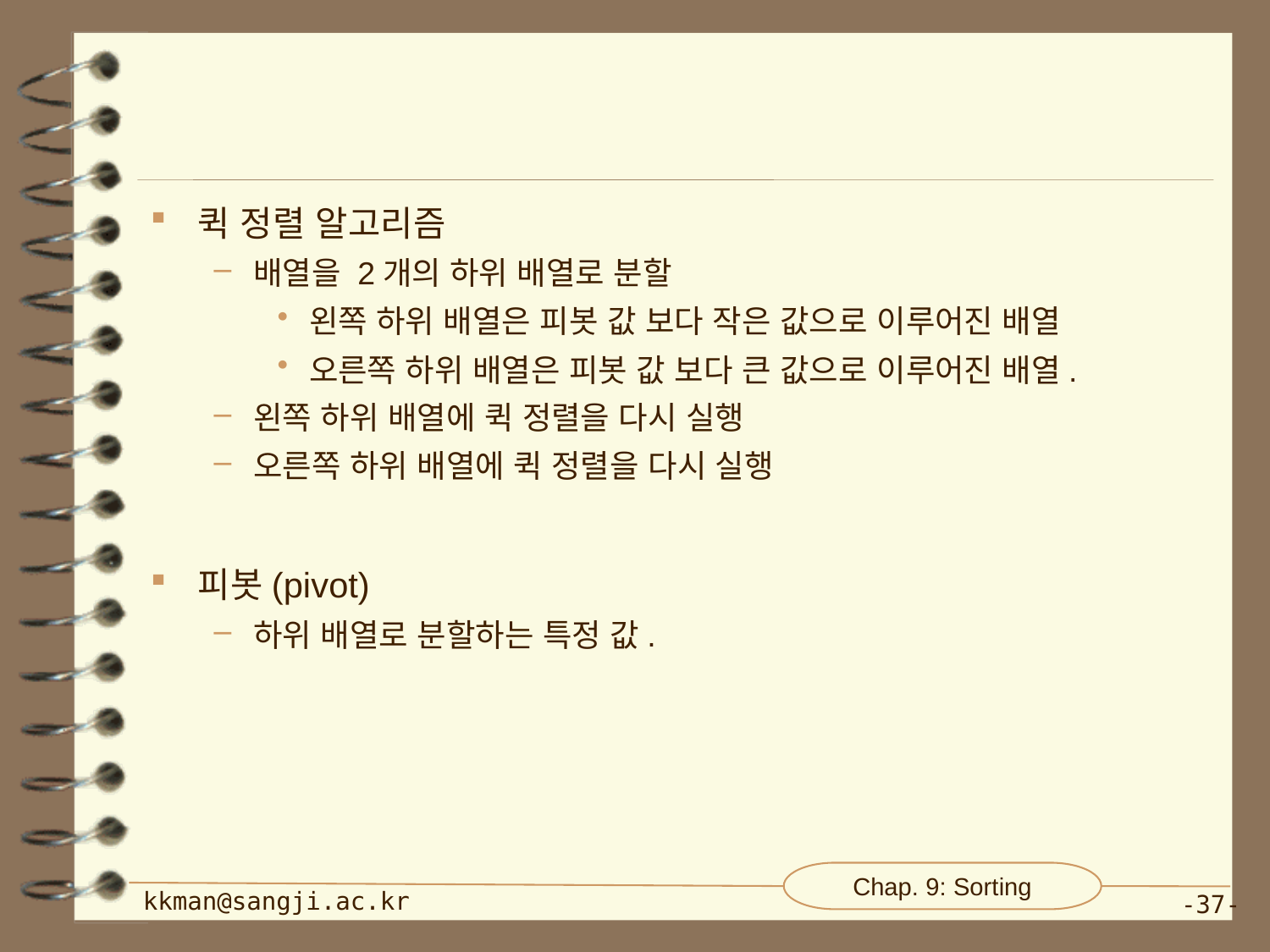

퀵 정렬 알고리즘
배열을 2개의 하위 배열로 분할
왼쪽 하위 배열은 피봇 값 보다 작은 값으로 이루어진 배열
오른쪽 하위 배열은 피봇 값 보다 큰 값으로 이루어진 배열.
왼쪽 하위 배열에 퀵 정렬을 다시 실행
오른쪽 하위 배열에 퀵 정렬을 다시 실행

피봇(pivot)
하위 배열로 분할하는 특정 값.